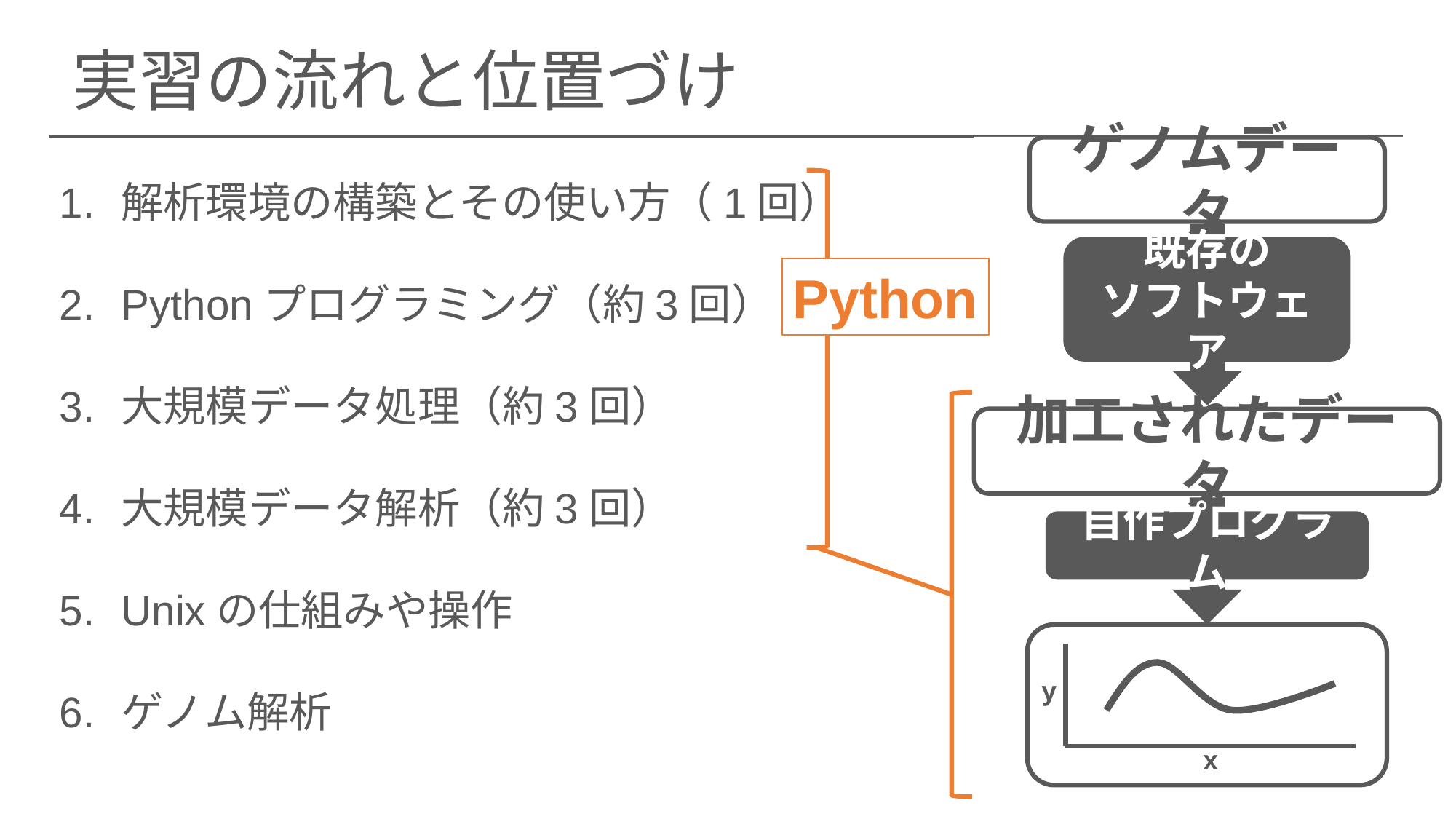

実習の流れと位置づけ
ゲノムデータ

既存の
ソフトウェア
加工されたデータ

自作プログラム

y
x
解析環境の構築とその使い方（1回）

Pythonプログラミング（約3回）

大規模データ処理（約3回）

大規模データ解析（約3回）

Unixの仕組みや操作

ゲノム解析

Python